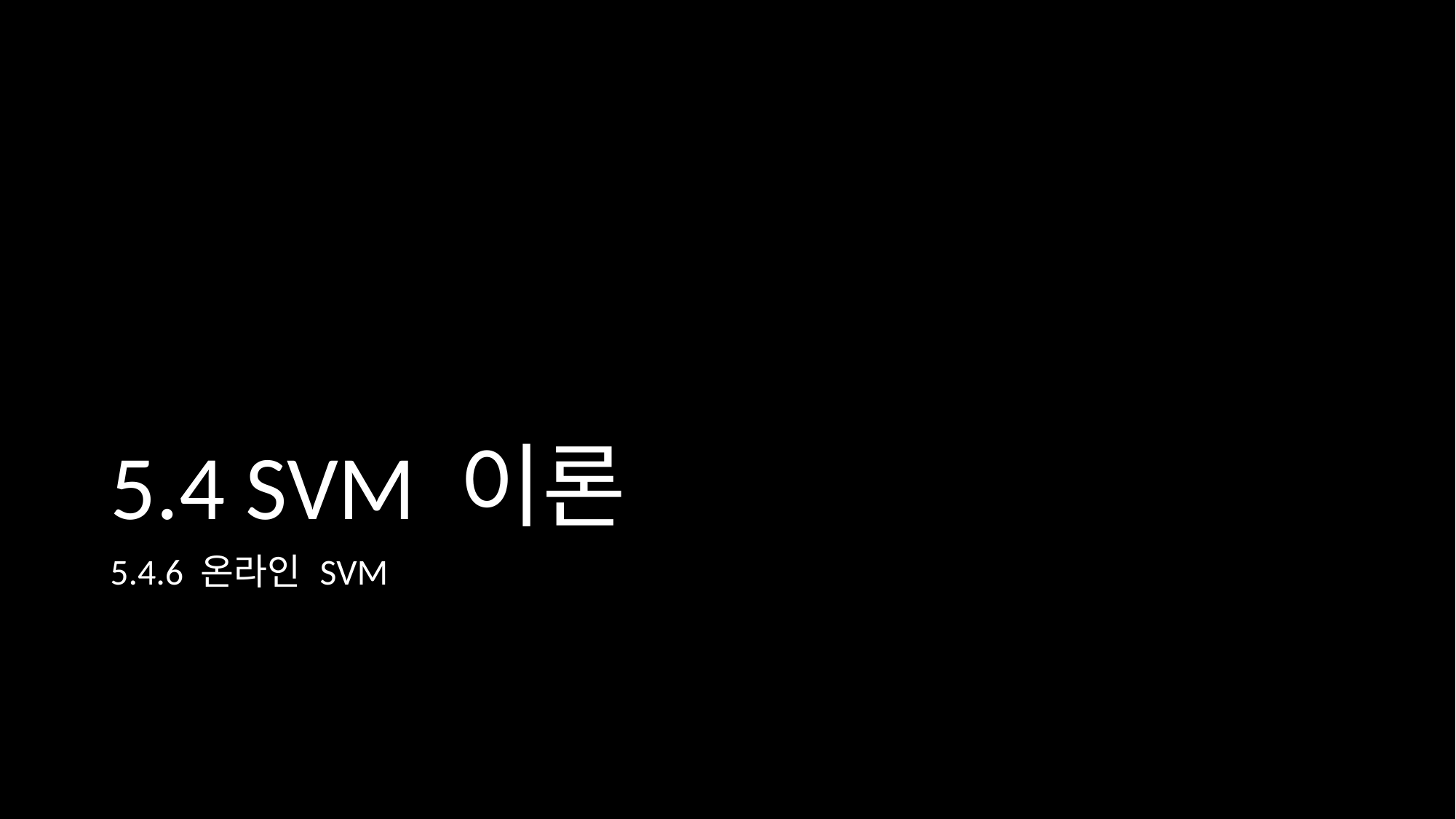

# 5.4 SVM 이론
5.4.6 온라인 SVM